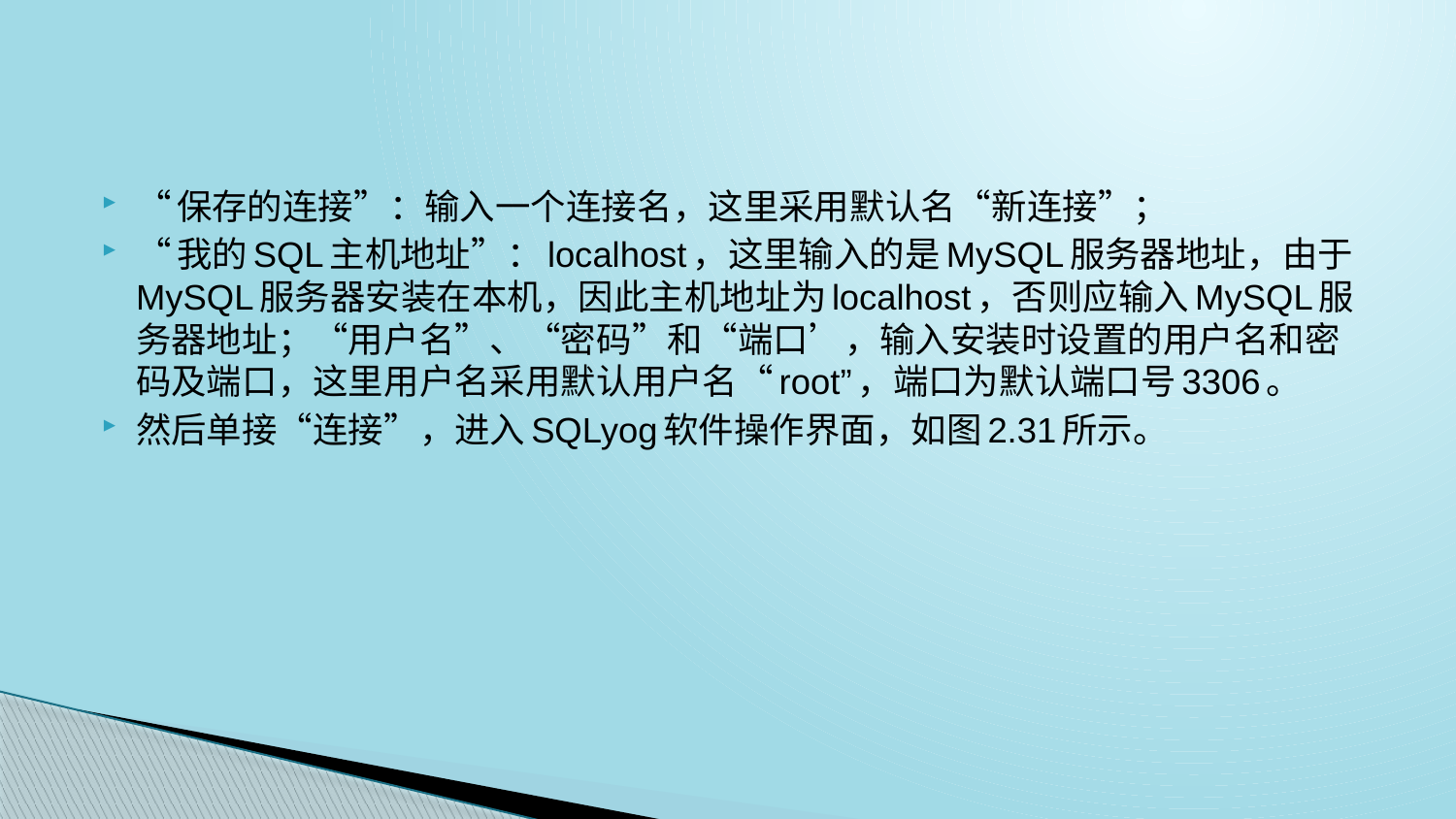

#
“保存的连接”：输入一个连接名，这里采用默认名“新连接”；
“我的SQL主机地址”：localhost，这里输入的是MySQL服务器地址，由于MySQL服务器安装在本机，因此主机地址为localhost，否则应输入MySQL服务器地址；“用户名”、“密码”和“端口’，输入安装时设置的用户名和密码及端口，这里用户名采用默认用户名“root”，端口为默认端口号3306。
然后单接“连接”，进入SQLyog软件操作界面，如图2.31所示。

45